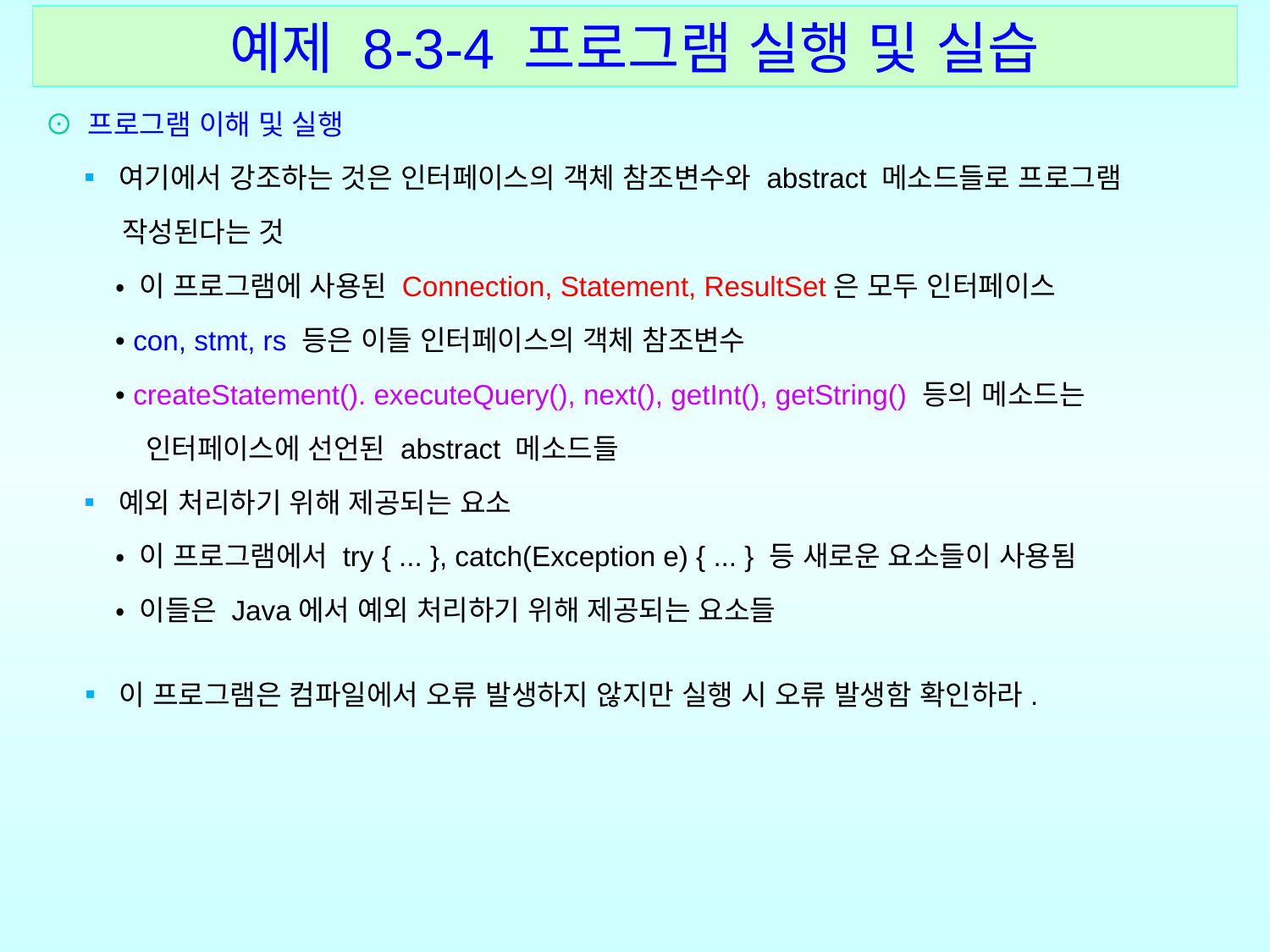

예제 8-3-4 프로그램 실행 및 실습
⊙ 프로그램 이해 및 실행
    ▪ 여기에서 강조하는 것은 인터페이스의 객체 참조변수와 abstract 메소드들로 프로그램
         작성된다는 것
         • 이 프로그램에 사용된 Connection, Statement, ResultSet은 모두 인터페이스
         • con, stmt, rs 등은 이들 인터페이스의 객체 참조변수
         • createStatement(). executeQuery(), next(), getInt(), getString() 등의 메소드는
            인터페이스에 선언된 abstract 메소드들
    ▪ 예외 처리하기 위해 제공되는 요소
         • 이 프로그램에서 try { ... }, catch(Exception e) { ... } 등 새로운 요소들이 사용됨
         • 이들은 Java에서 예외 처리하기 위해 제공되는 요소들

    ▪ 이 프로그램은 컴파일에서 오류 발생하지 않지만 실행 시 오류 발생함 확인하라.